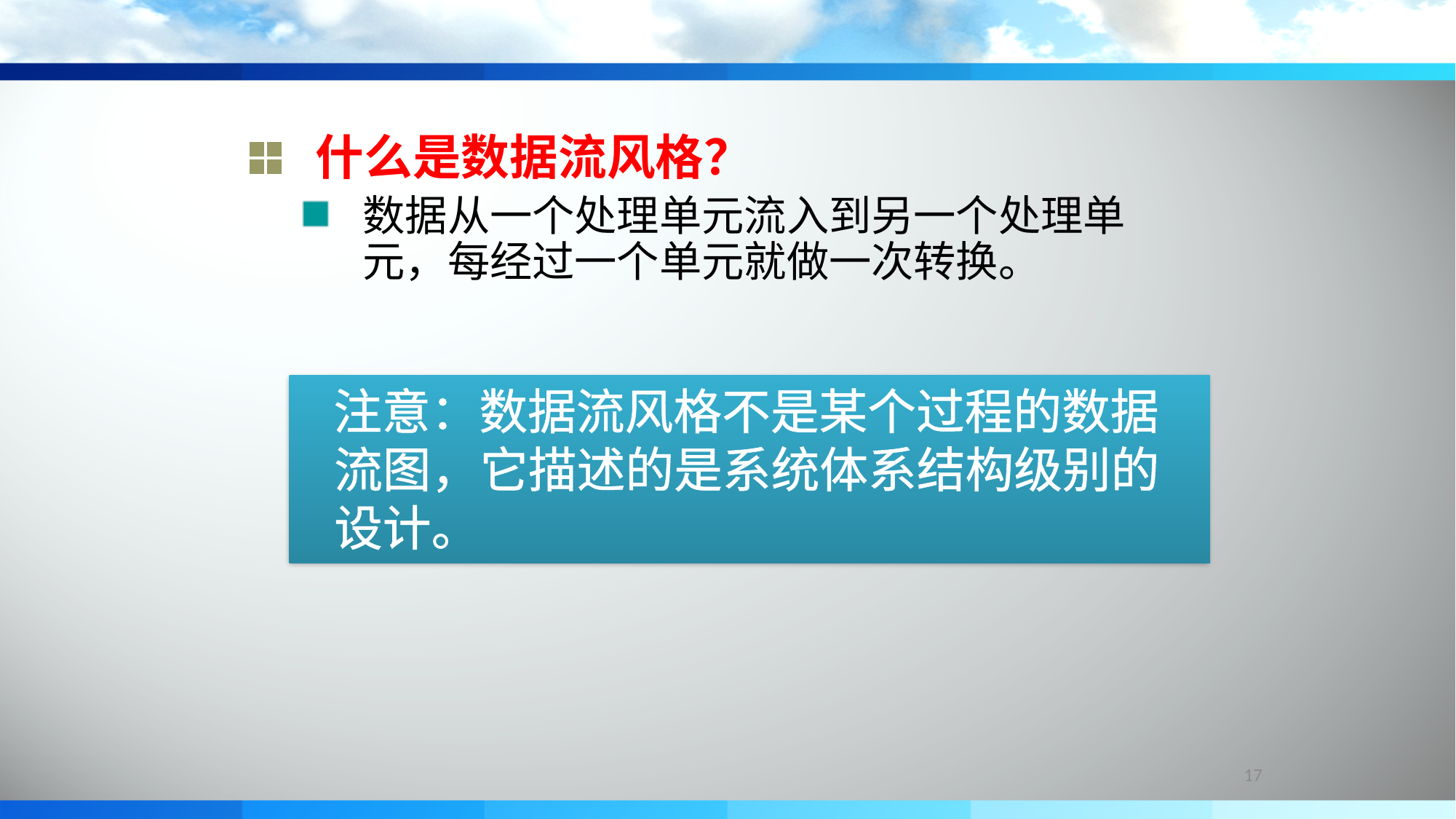

什么是数据流风格？
数据从一个处理单元流入到另一个处理单元，每经过一个单元就做一次转换。

  注意：数据流风格不是某个过程的数据流图，它描述的是系统体系结构级别的设计。

17